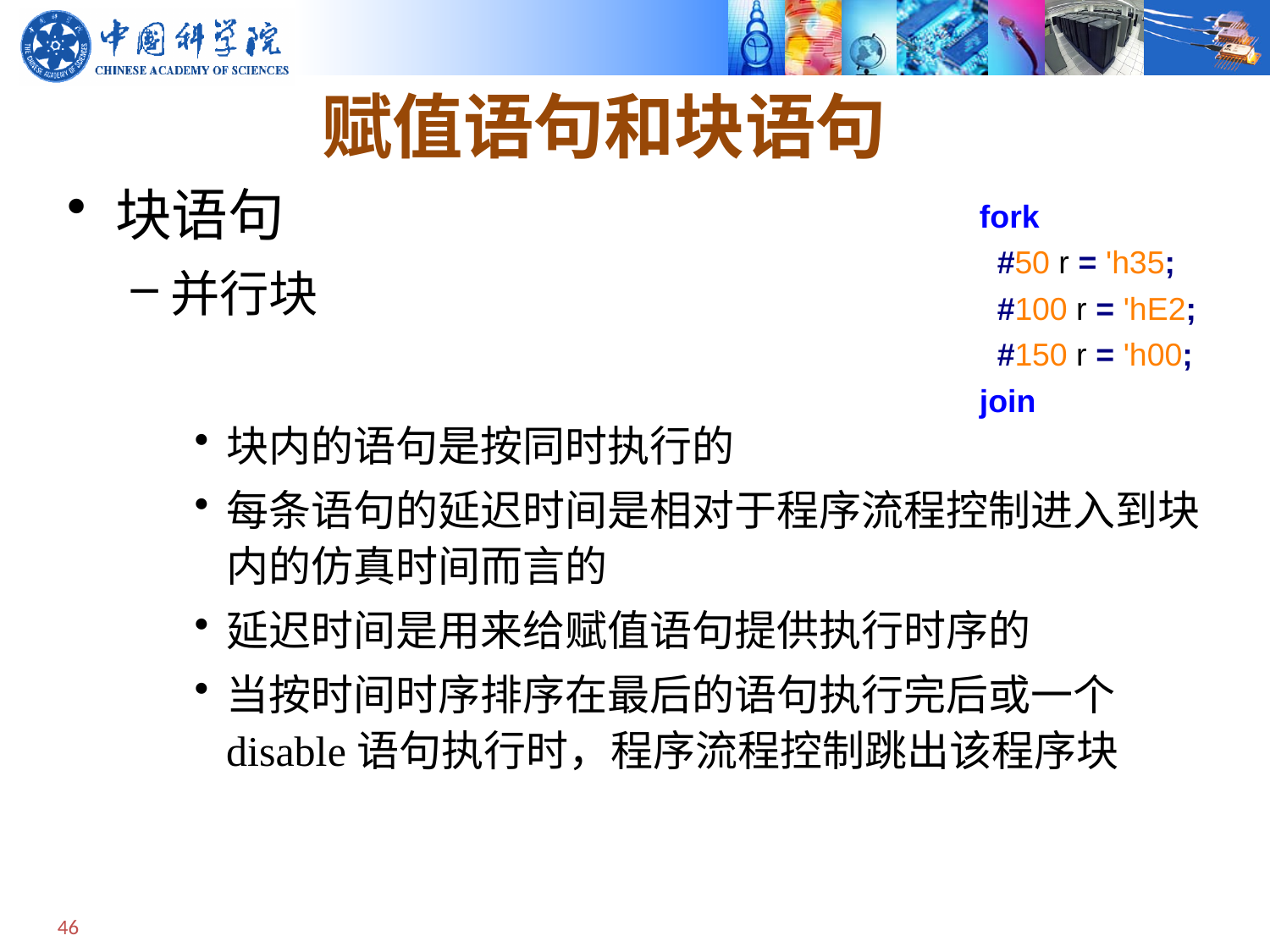

# 赋值语句和块语句
块语句
并行块

块内的语句是按同时执行的
每条语句的延迟时间是相对于程序流程控制进入到块内的仿真时间而言的
延迟时间是用来给赋值语句提供执行时序的
当按时间时序排序在最后的语句执行完后或一个disable语句执行时，程序流程控制跳出该程序块

fork
  #50 r = 'h35;
  #100 r = 'hE2;
  #150 r = 'h00;
join